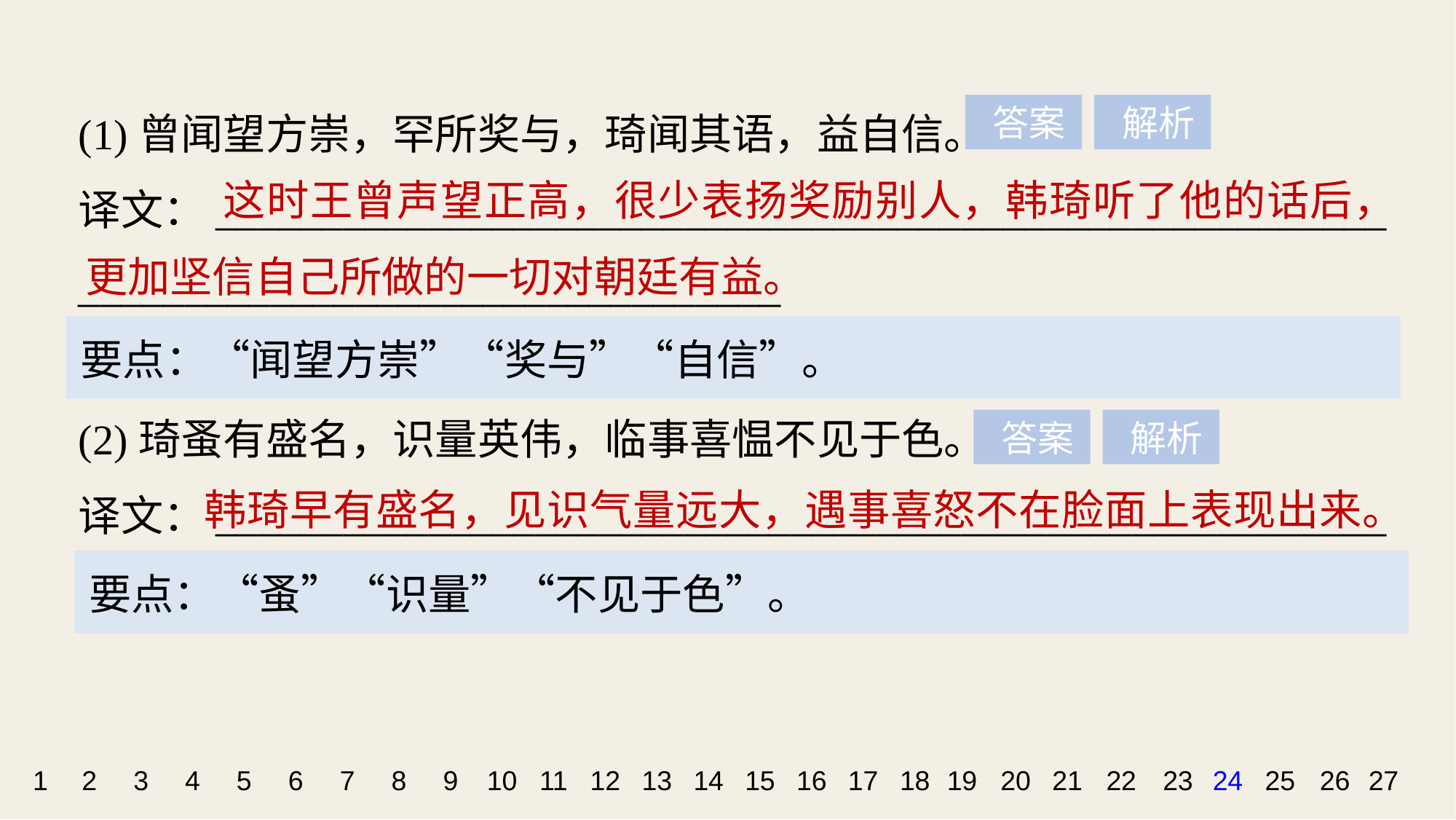

(1)曾闻望方崇，罕所奖与，琦闻其语，益自信。
译文：_______________________________________________________
_________________________________

(2)琦蚤有盛名，识量英伟，临事喜愠不见于色。
译文：_______________________________________________________
 答案
 解析
            这时王曾声望正高，很少表扬奖励别人，韩琦听了他的话后，更加坚信自己所做的一切对朝廷有益。
要点：“闻望方崇”“奖与”“自信”。

 答案
 解析
          韩琦早有盛名，见识气量远大，遇事喜怒不在脸面上表现出来。
要点：“蚤”“识量”“不见于色”。

1
2
3
4
5
6
7
8
9
10
11
12
13
14
15
16
17
18
19
20
21
22
23
24
25
26
27